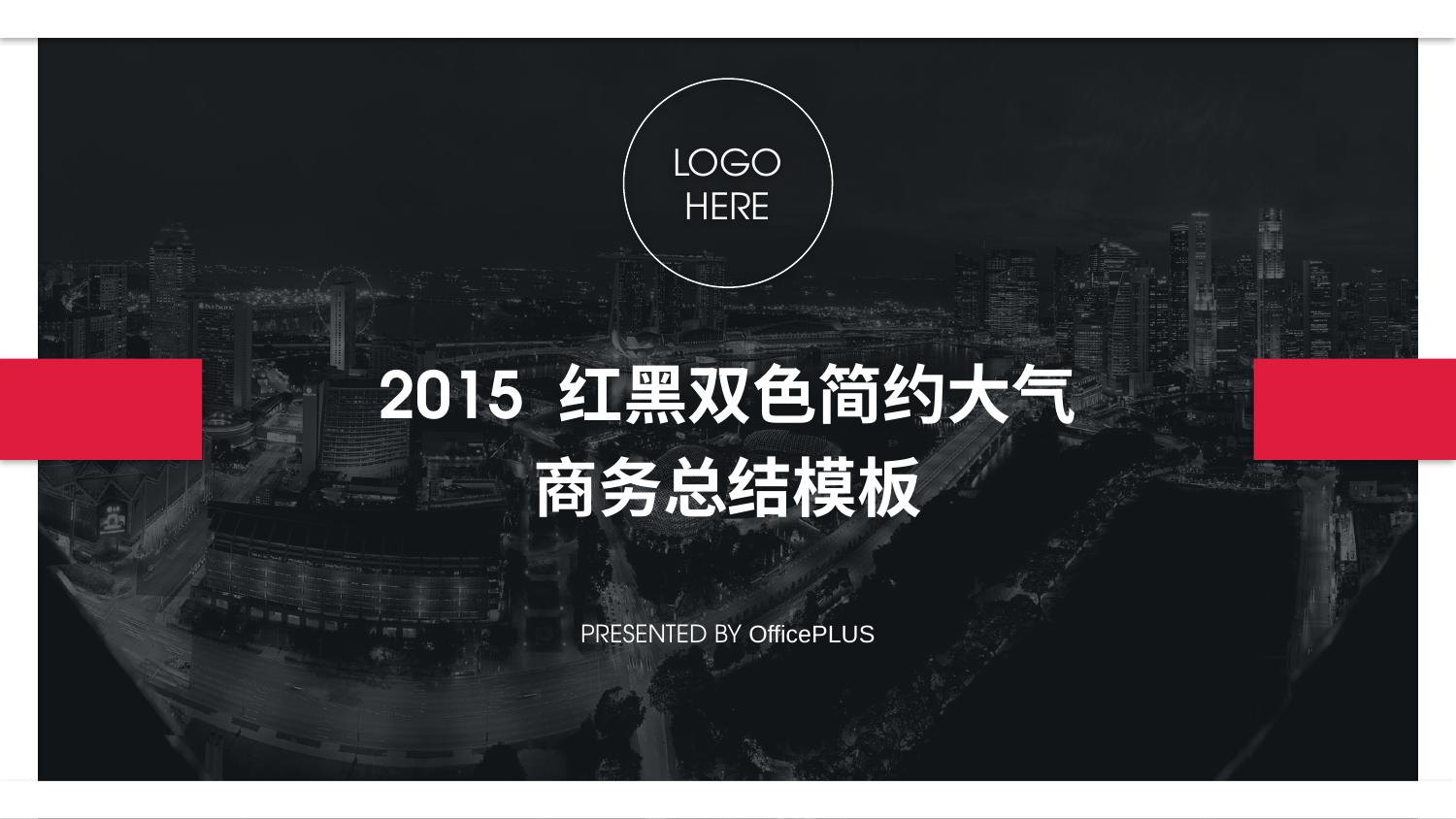

LOGO HERE
2015 红黑双色简约大气商务总结模板

PRESENTED BY OfficePLUS